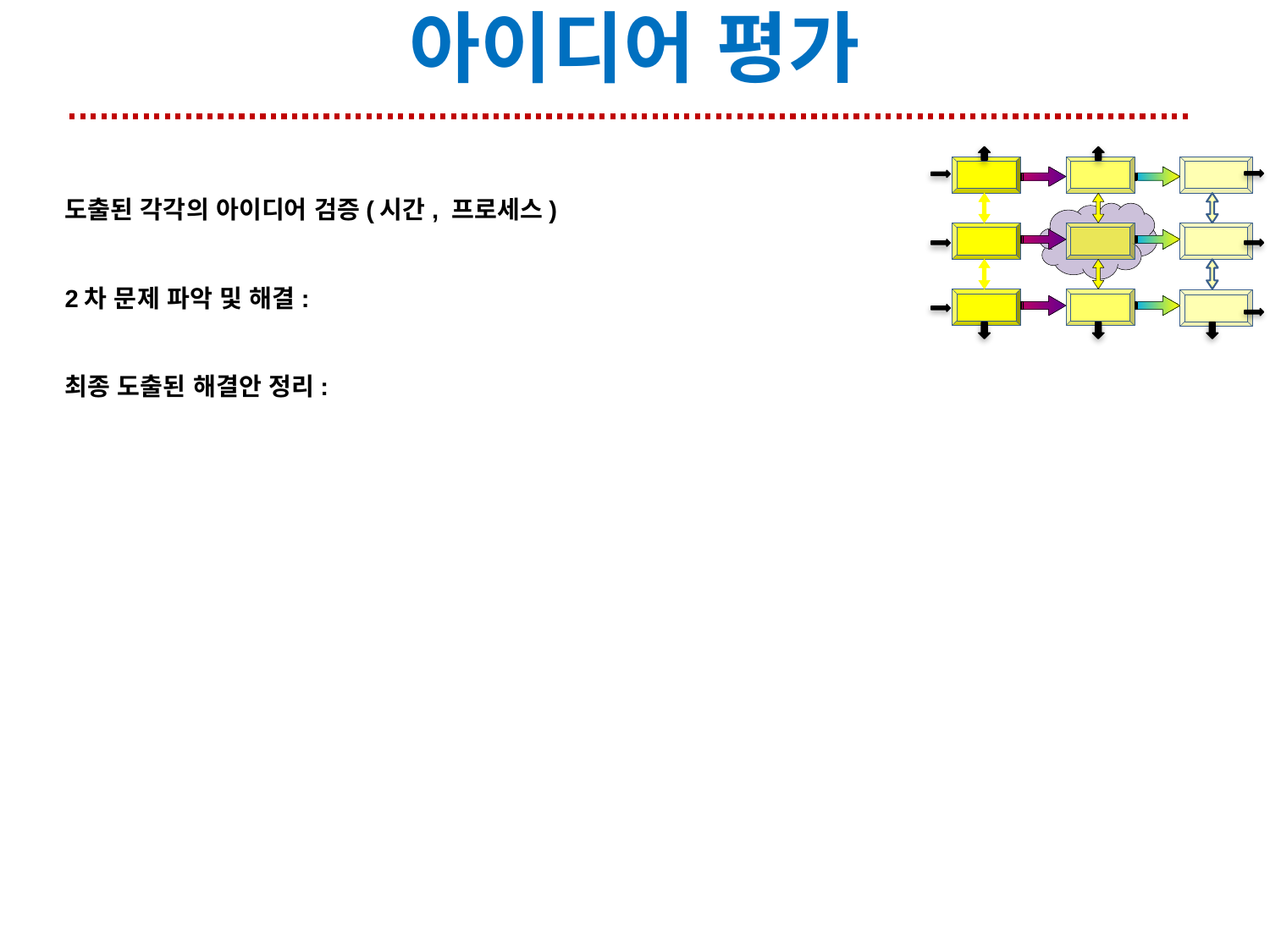

# 아이디어 평가

도출된 각각의 아이디어 검증(시간, 프로세스)

2차 문제 파악 및 해결:

최종 도출된 해결안 정리: